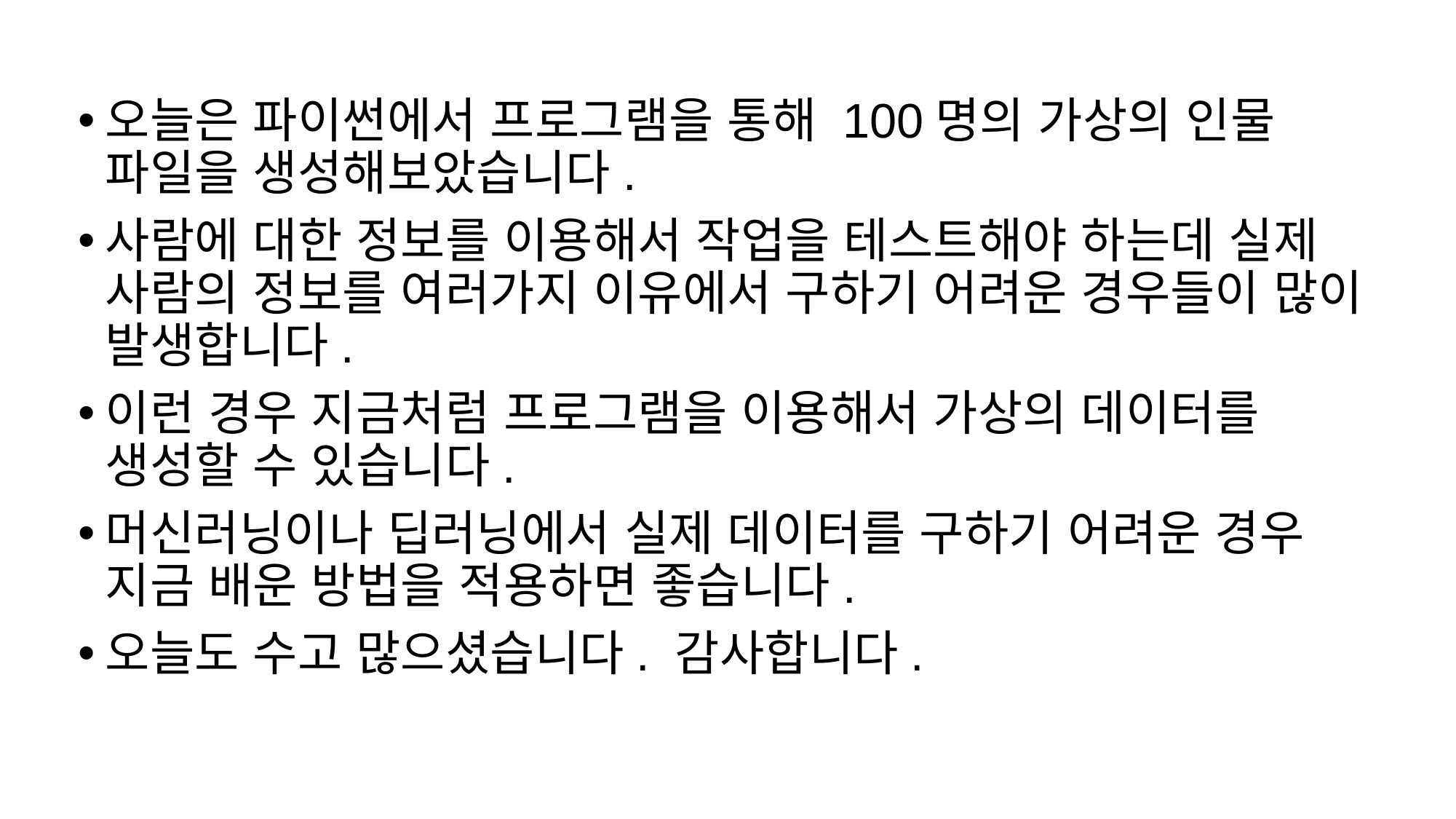

오늘은 파이썬에서 프로그램을 통해 100명의 가상의 인물 파일을 생성해보았습니다.
사람에 대한 정보를 이용해서 작업을 테스트해야 하는데 실제 사람의 정보를 여러가지 이유에서 구하기 어려운 경우들이 많이 발생합니다.
이런 경우 지금처럼 프로그램을 이용해서 가상의 데이터를 생성할 수 있습니다.
머신러닝이나 딥러닝에서 실제 데이터를 구하기 어려운 경우 지금 배운 방법을 적용하면 좋습니다.
오늘도 수고 많으셨습니다. 감사합니다.